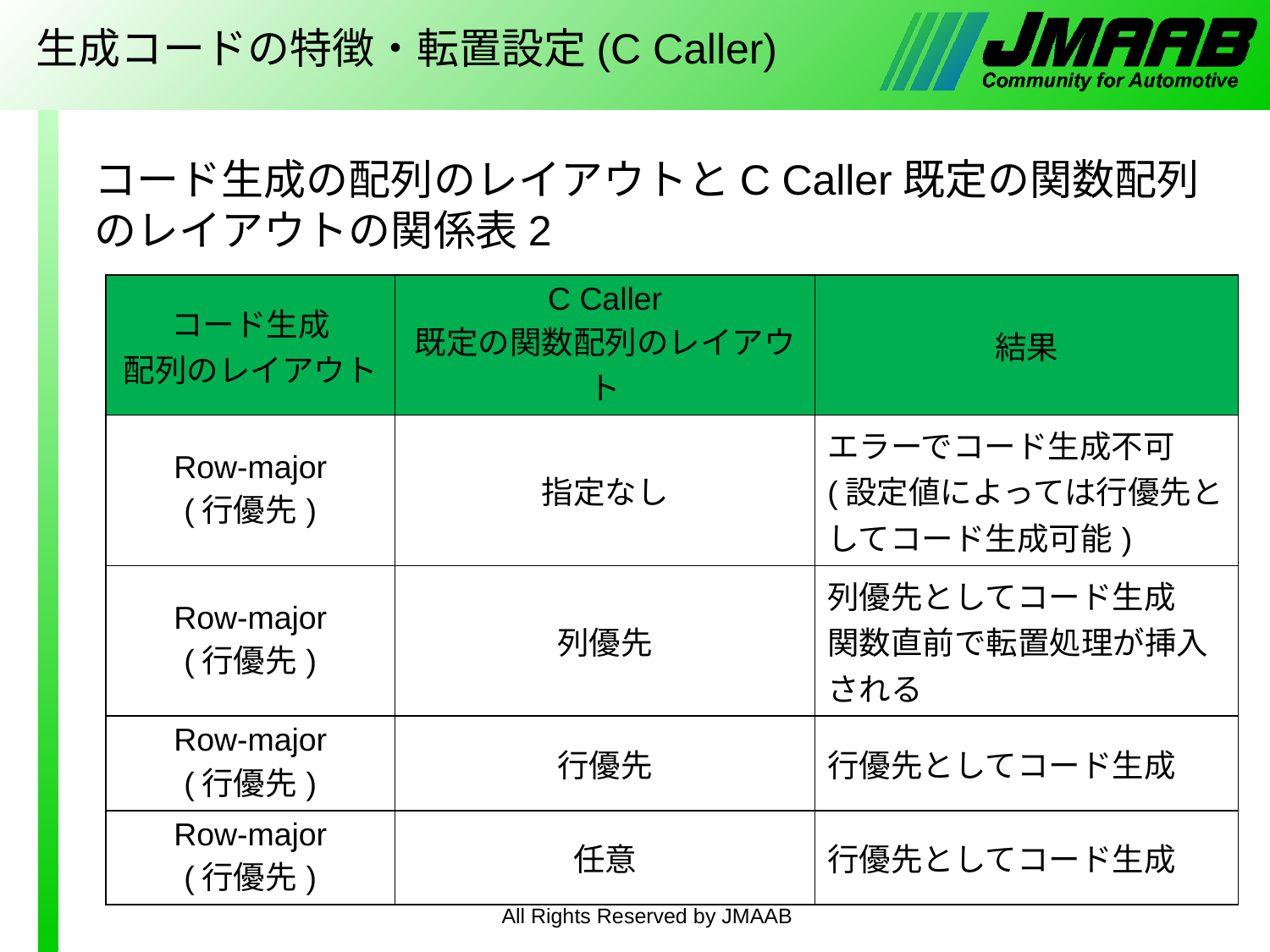

# 生成コードの特徴・転置設定(C Caller)
コード生成の配列のレイアウトとC Caller既定の関数配列のレイアウトの関係表2

| コード生成 配列のレイアウト | C Caller 既定の関数配列のレイアウト | 結果 |
| --- | --- | --- |
| Row-major (行優先) | 指定なし | エラーでコード生成不可 (設定値によっては行優先としてコード生成可能) |
| Row-major (行優先) | 列優先 | 列優先としてコード生成 関数直前で転置処理が挿入される |
| Row-major (行優先) | 行優先 | 行優先としてコード生成 |
| Row-major (行優先) | 任意 | 行優先としてコード生成 |